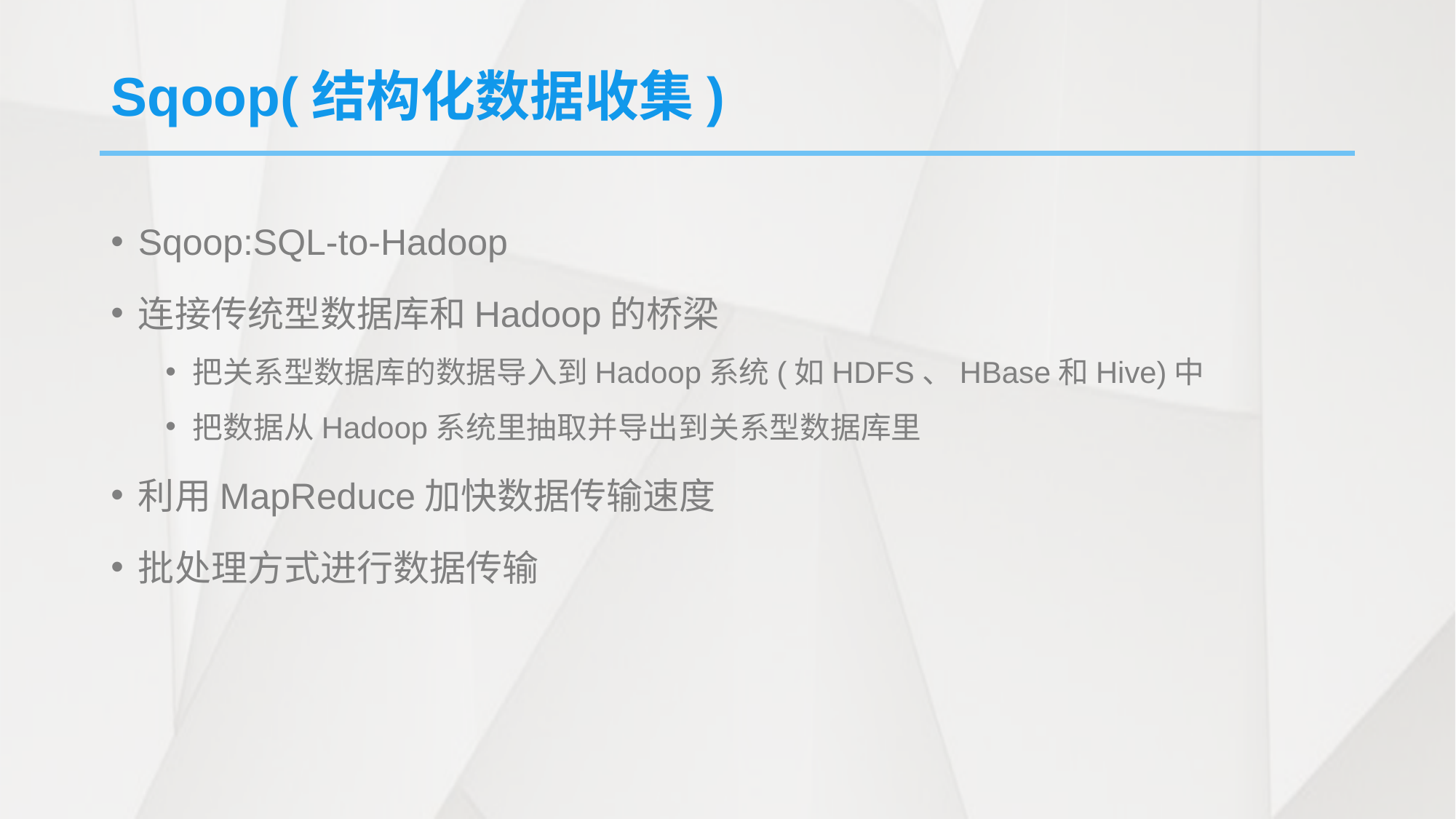

# Sqoop(结构化数据收集)
Sqoop:SQL-to-Hadoop
连接传统型数据库和Hadoop的桥梁
把关系型数据库的数据导入到Hadoop系统(如HDFS、HBase和Hive)中
把数据从Hadoop系统里抽取并导出到关系型数据库里
利用MapReduce加快数据传输速度
批处理方式进行数据传输